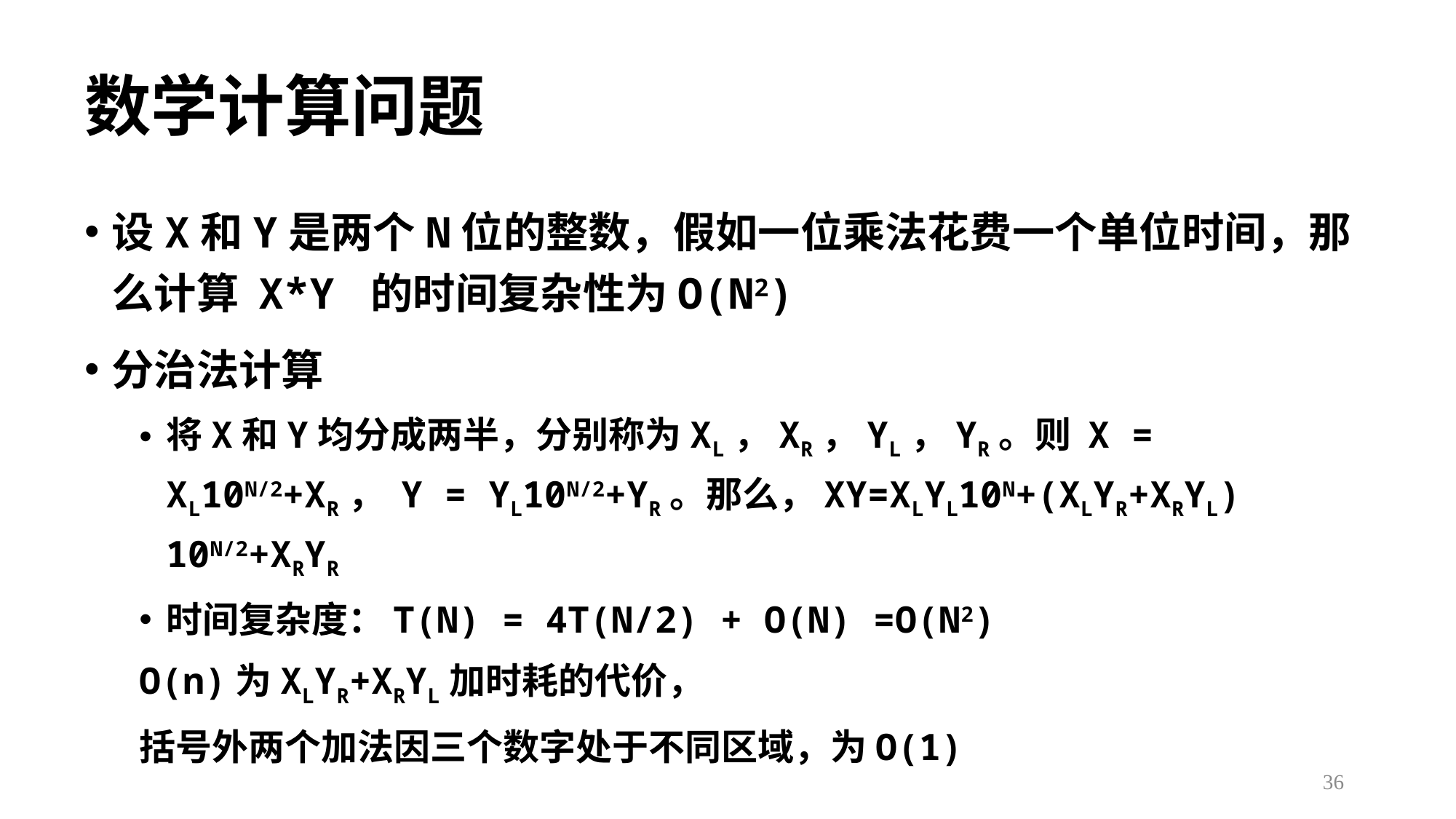

# 数学计算问题
设X和Y是两个N位的整数，假如一位乘法花费一个单位时间，那么计算 X*Y 的时间复杂性为O(N2)
分治法计算
将X和Y均分成两半，分别称为XL，XR，YL，YR。则 X = XL10N/2+XR， Y = YL10N/2+YR。那么，XY=XLYL10N+(XLYR+XRYL) 10N/2+XRYR
时间复杂度：T(N) = 4T(N/2) + O(N) =O(N2)
O(n)为XLYR+XRYL加时耗的代价，
括号外两个加法因三个数字处于不同区域，为O(1)
36